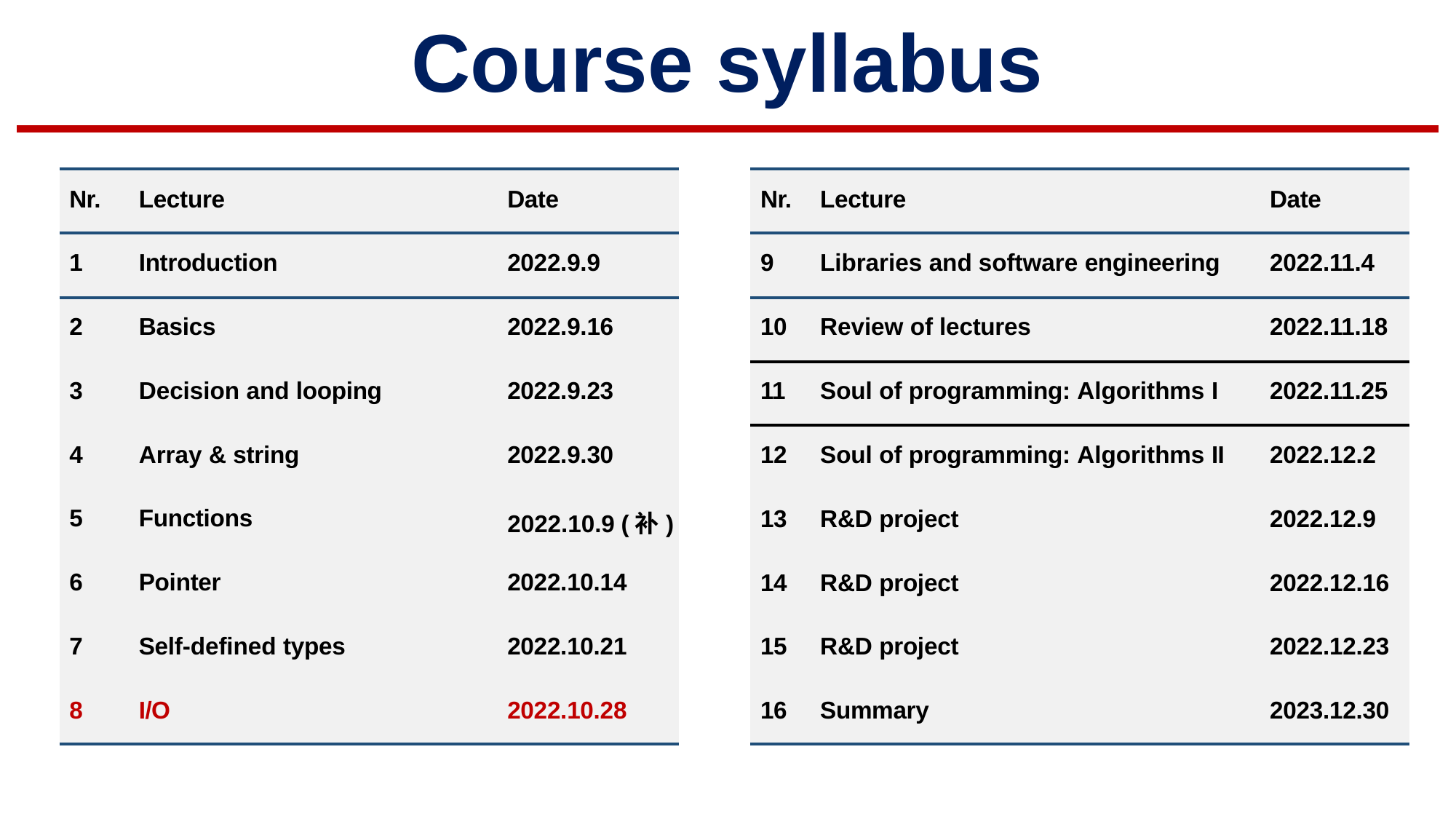

# Course syllabus
| Nr. | Lecture | Date |
| --- | --- | --- |
| 1 | Introduction | 2022.9.9 |
| 2 | Basics | 2022.9.16 |
| 3 | Decision and looping | 2022.9.23 |
| 4 | Array & string | 2022.9.30 |
| 5 | Functions | 2022.10.9 (补) |
| 6 | Pointer | 2022.10.14 |
| 7 | Self-defined types | 2022.10.21 |
| 8 | I/O | 2022.10.28 |
| Nr. | Lecture | Date |
| --- | --- | --- |
| 9 | Libraries and software engineering | 2022.11.4 |
| 10 | Review of lectures | 2022.11.18 |
| 11 | Soul of programming: Algorithms I | 2022.11.25 |
| 12 | Soul of programming: Algorithms II | 2022.12.2 |
| 13 | R&D project | 2022.12.9 |
| 14 | R&D project | 2022.12.16 |
| 15 | R&D project | 2022.12.23 |
| 16 | Summary | 2023.12.30 |